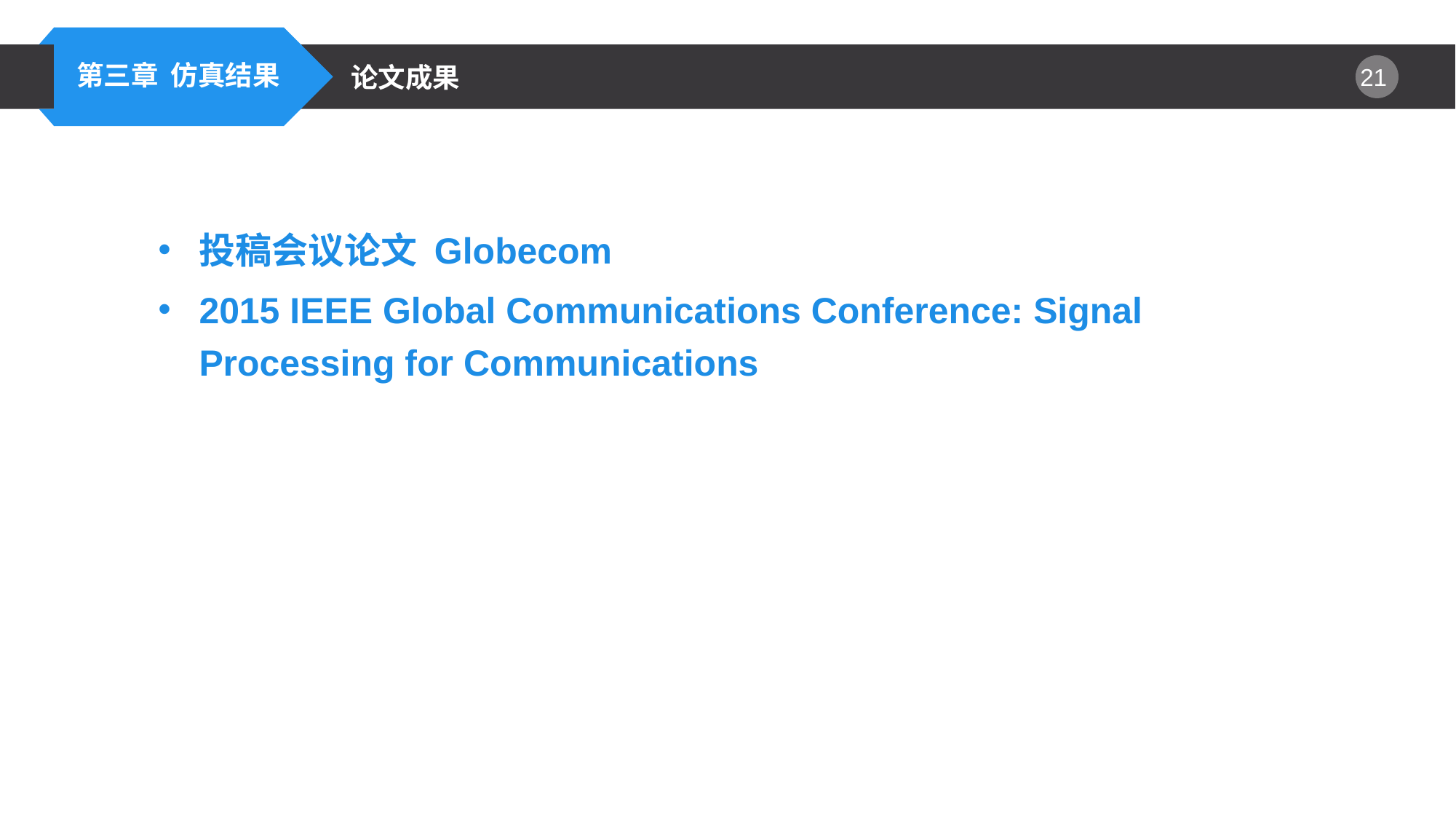

论文成果
投稿会议论文 Globecom
2015 IEEE Global Communications Conference: Signal Processing for Communications